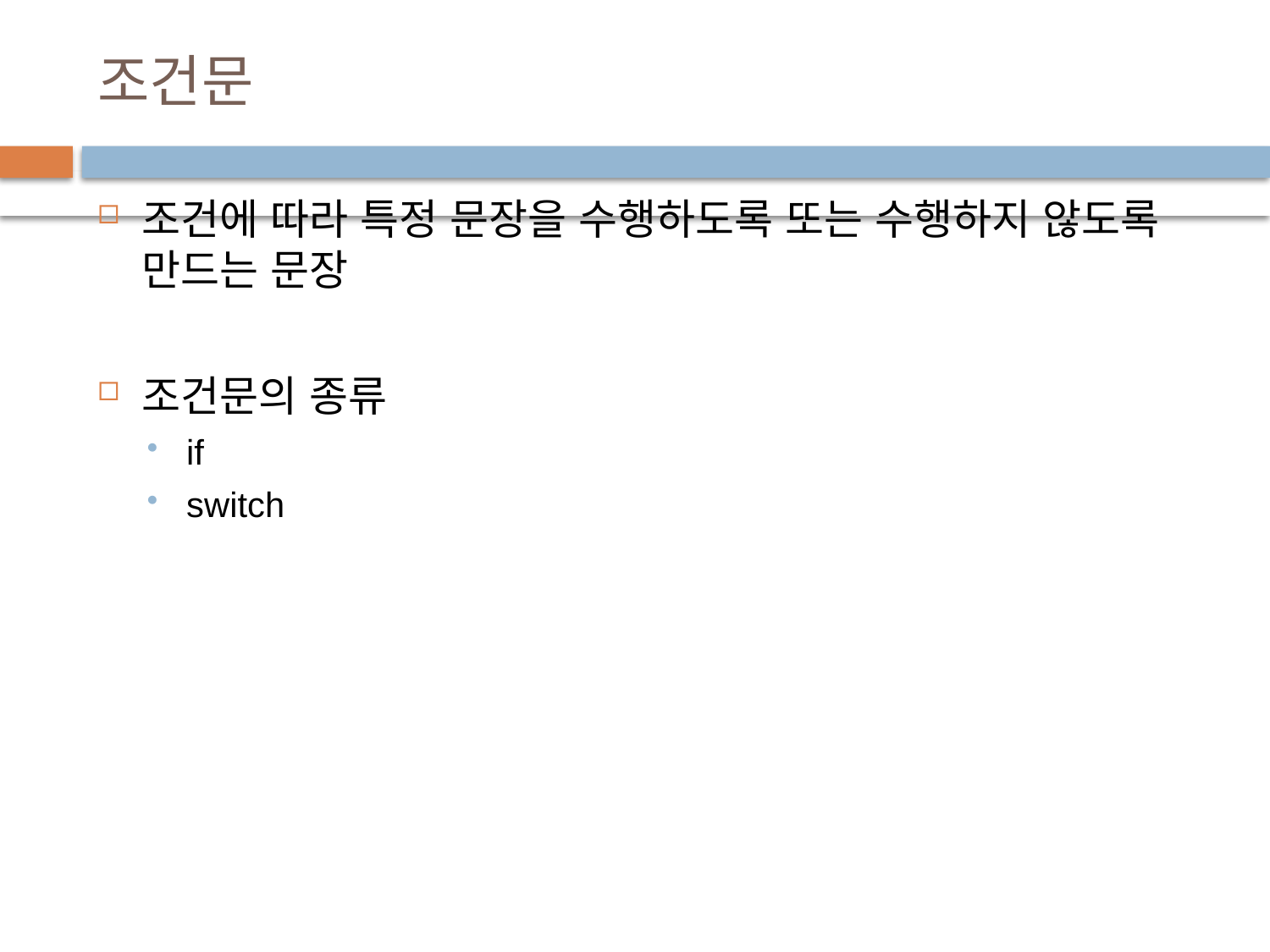

# 조건문
조건에 따라 특정 문장을 수행하도록 또는 수행하지 않도록 만드는 문장

조건문의 종류
if
switch